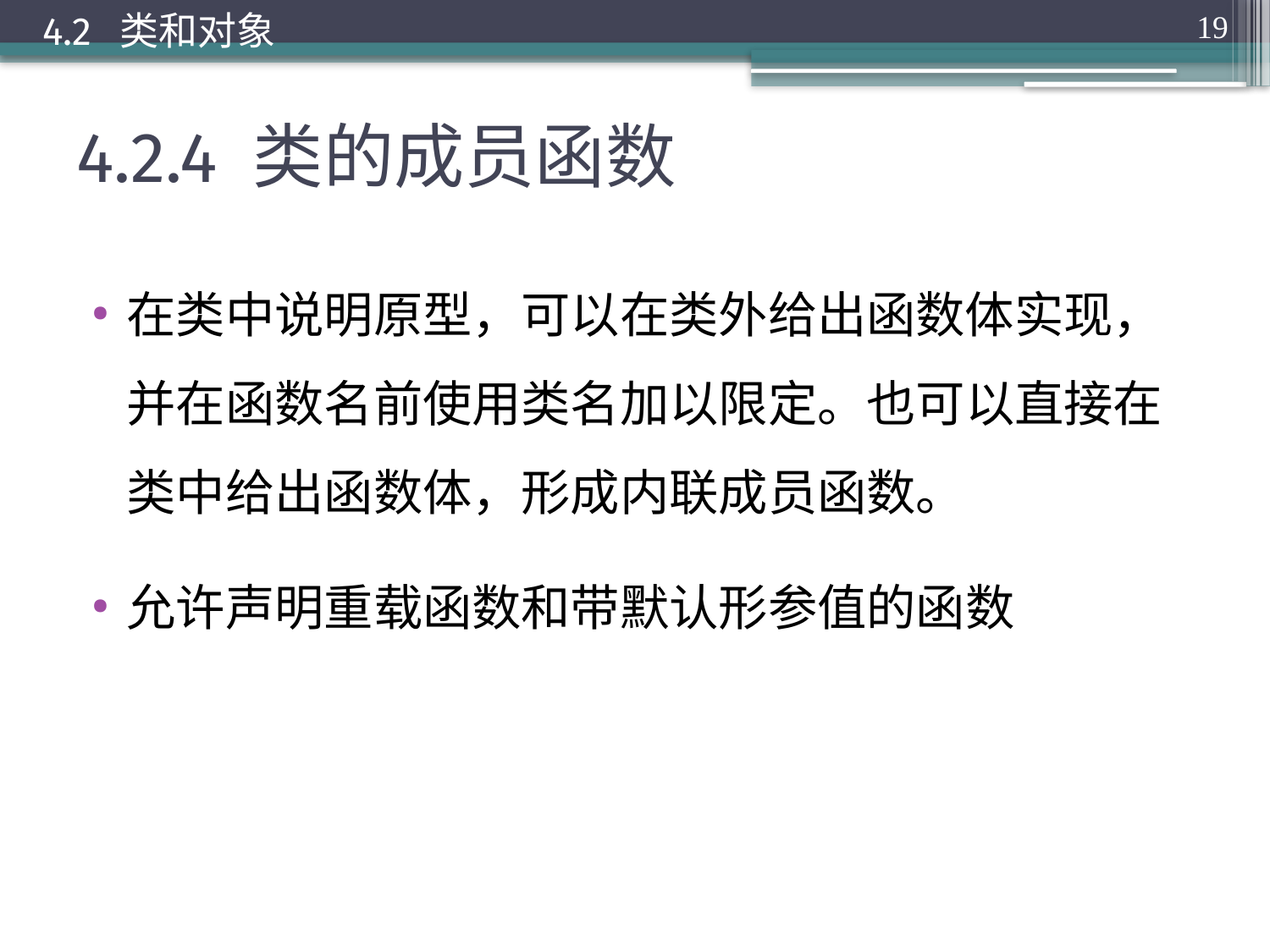

4.2  类和对象
19
# 4.2.4 类的成员函数
在类中说明原型，可以在类外给出函数体实现，并在函数名前使用类名加以限定。也可以直接在类中给出函数体，形成内联成员函数。
允许声明重载函数和带默认形参值的函数